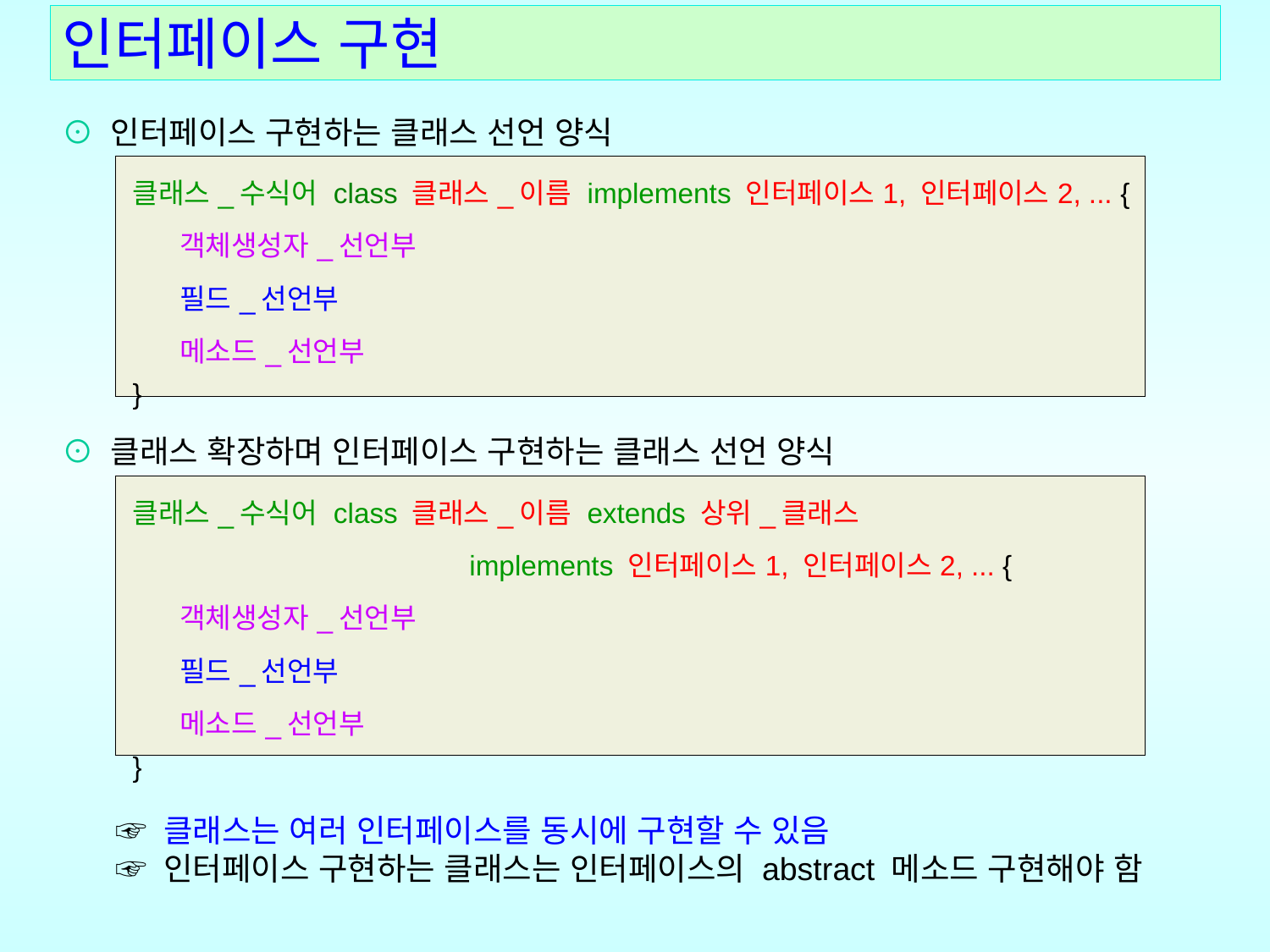

# 인터페이스 구현
⊙ 인터페이스 구현하는 클래스 선언 양식

⊙ 클래스 확장하며 인터페이스 구현하는 클래스 선언 양식

      ☞ 클래스는 여러 인터페이스를 동시에 구현할 수 있음
      ☞ 인터페이스 구현하는 클래스는 인터페이스의 abstract 메소드 구현해야 함
| 클래스\_수식어 class 클래스\_이름 implements 인터페이스1, 인터페이스2, ... { 객체생성자\_선언부 필드\_선언부 메소드\_선언부 } |
| --- |
| 클래스\_수식어 class 클래스\_이름 extends 상위\_클래스 implements 인터페이스1, 인터페이스2, ... { 객체생성자\_선언부 필드\_선언부 메소드\_선언부 } |
| --- |